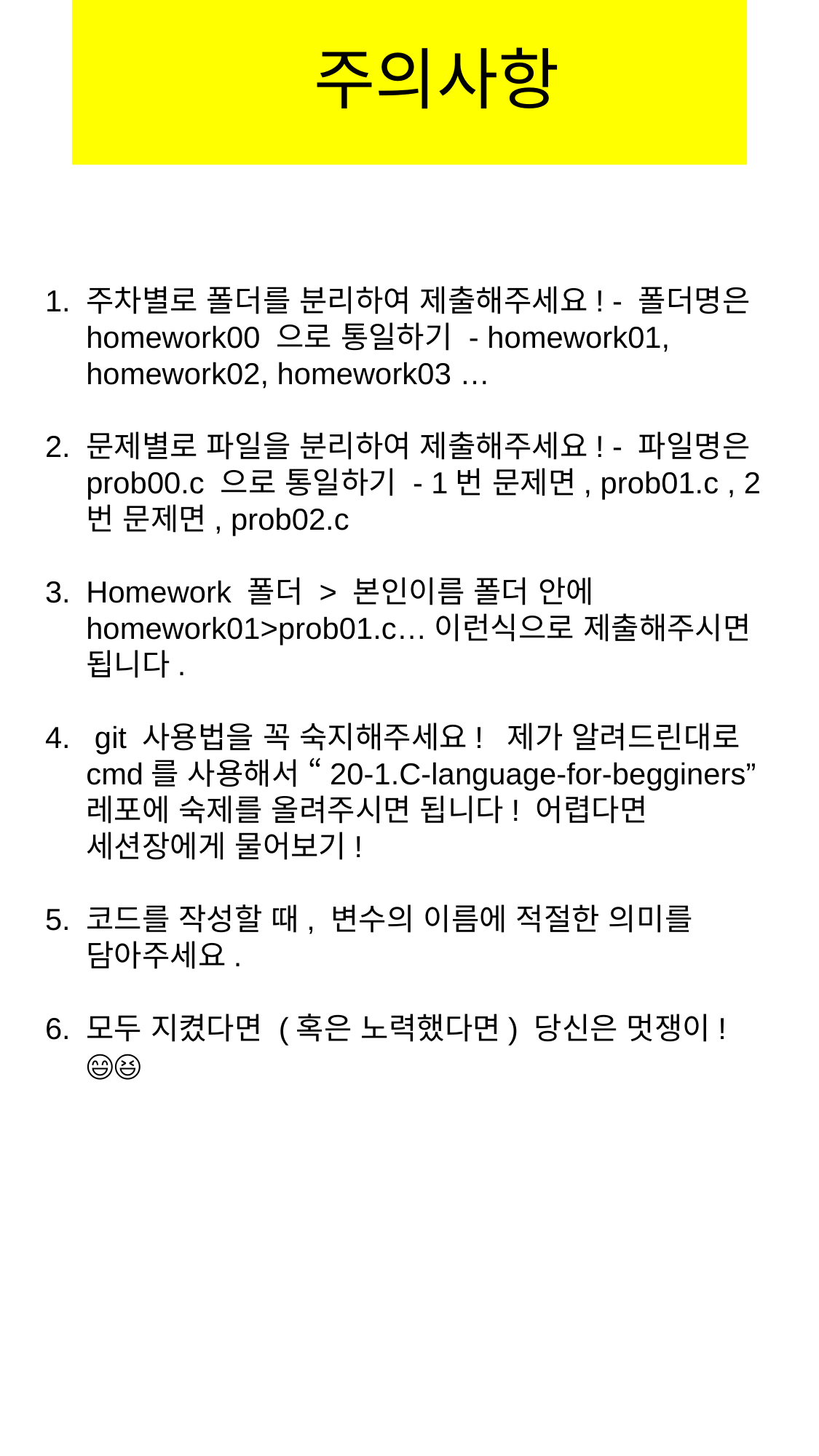

주의사항
주차별로 폴더를 분리하여 제출해주세요! - 폴더명은 homework00 으로 통일하기 - homework01, homework02, homework03 …

문제별로 파일을 분리하여 제출해주세요! - 파일명은 prob00.c 으로 통일하기 - 1번 문제면, prob01.c , 2번 문제면, prob02.c

Homework 폴더 > 본인이름 폴더 안에 homework01>prob01.c…이런식으로 제출해주시면 됩니다.

 git 사용법을 꼭 숙지해주세요!  제가 알려드린대로 cmd를 사용해서 “20-1.C-language-for-begginers” 레포에 숙제를 올려주시면 됩니다! 어렵다면 세션장에게 물어보기!

코드를 작성할 때, 변수의 이름에 적절한 의미를 담아주세요.

모두 지켰다면 (혹은 노력했다면) 당신은 멋쟁이! 😄😆